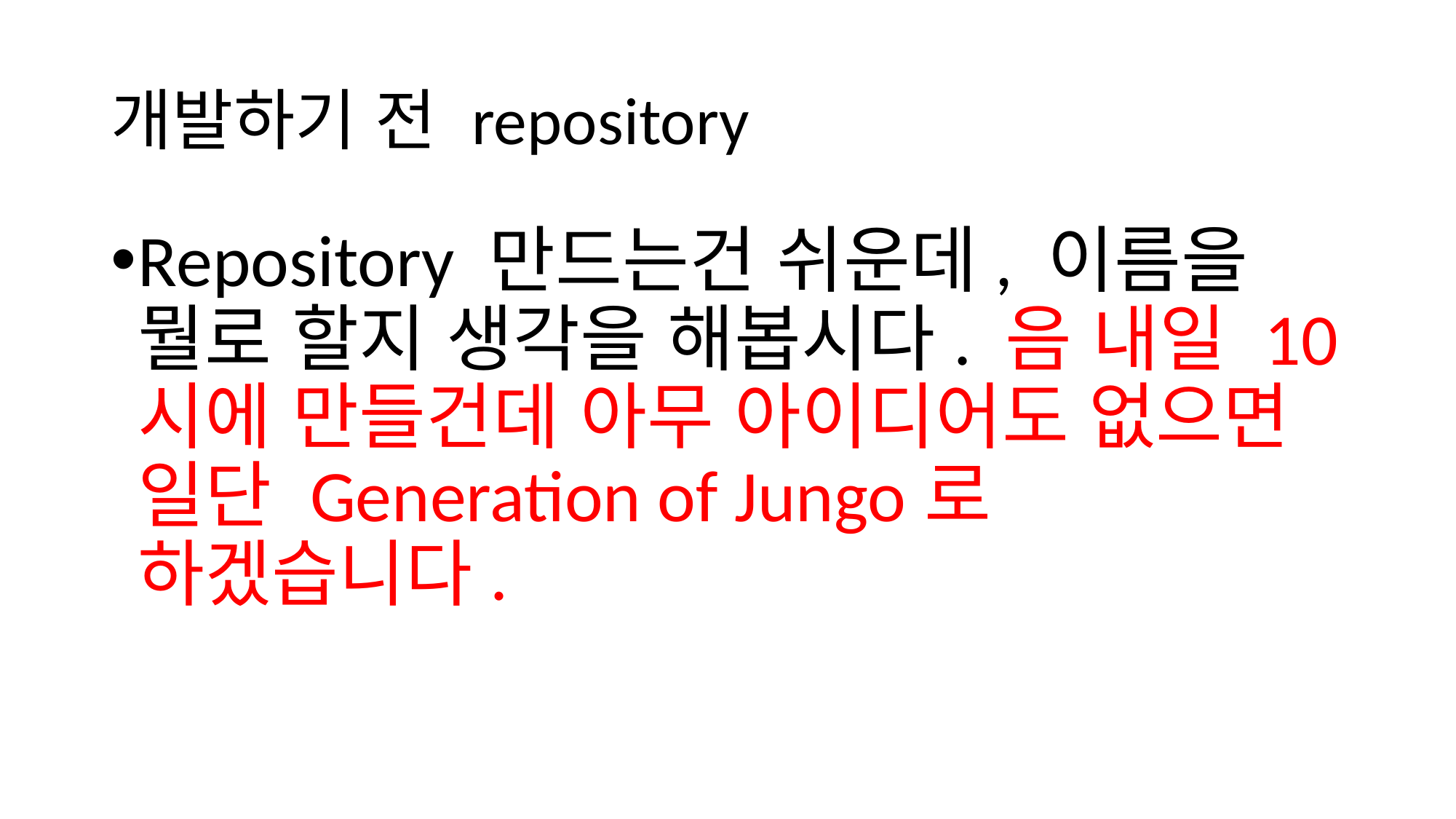

# 개발하기 전 repository
Repository 만드는건 쉬운데, 이름을 뭘로 할지 생각을 해봅시다. 음 내일 10시에 만들건데 아무 아이디어도 없으면 일단 Generation of Jungo로 하겠습니다.